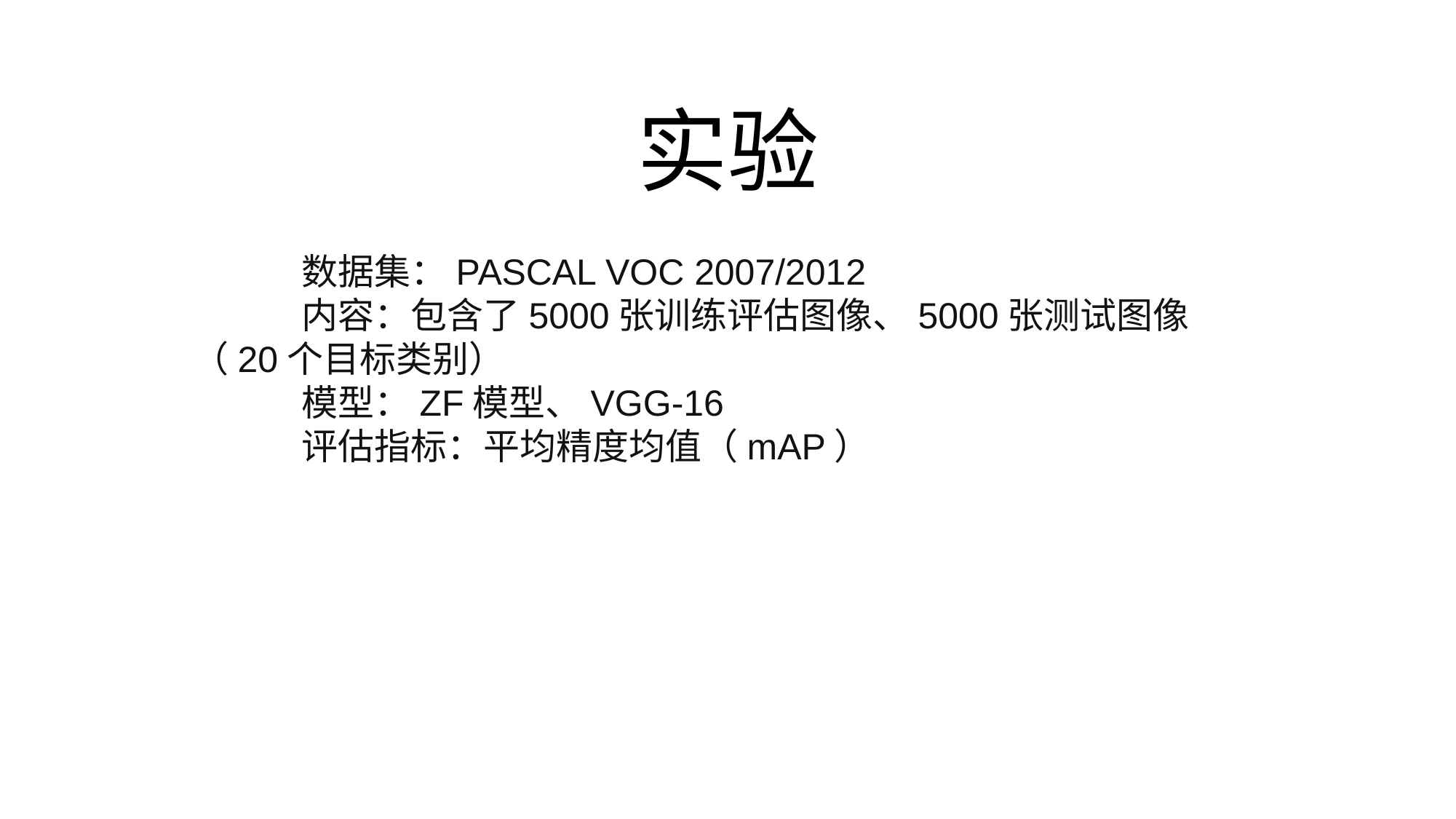

# 实验
	数据集：PASCAL VOC 2007/2012
	内容：包含了5000张训练评估图像、5000张测试图像（20个目标类别）
	模型：ZF模型、VGG-16
	评估指标：平均精度均值（mAP）